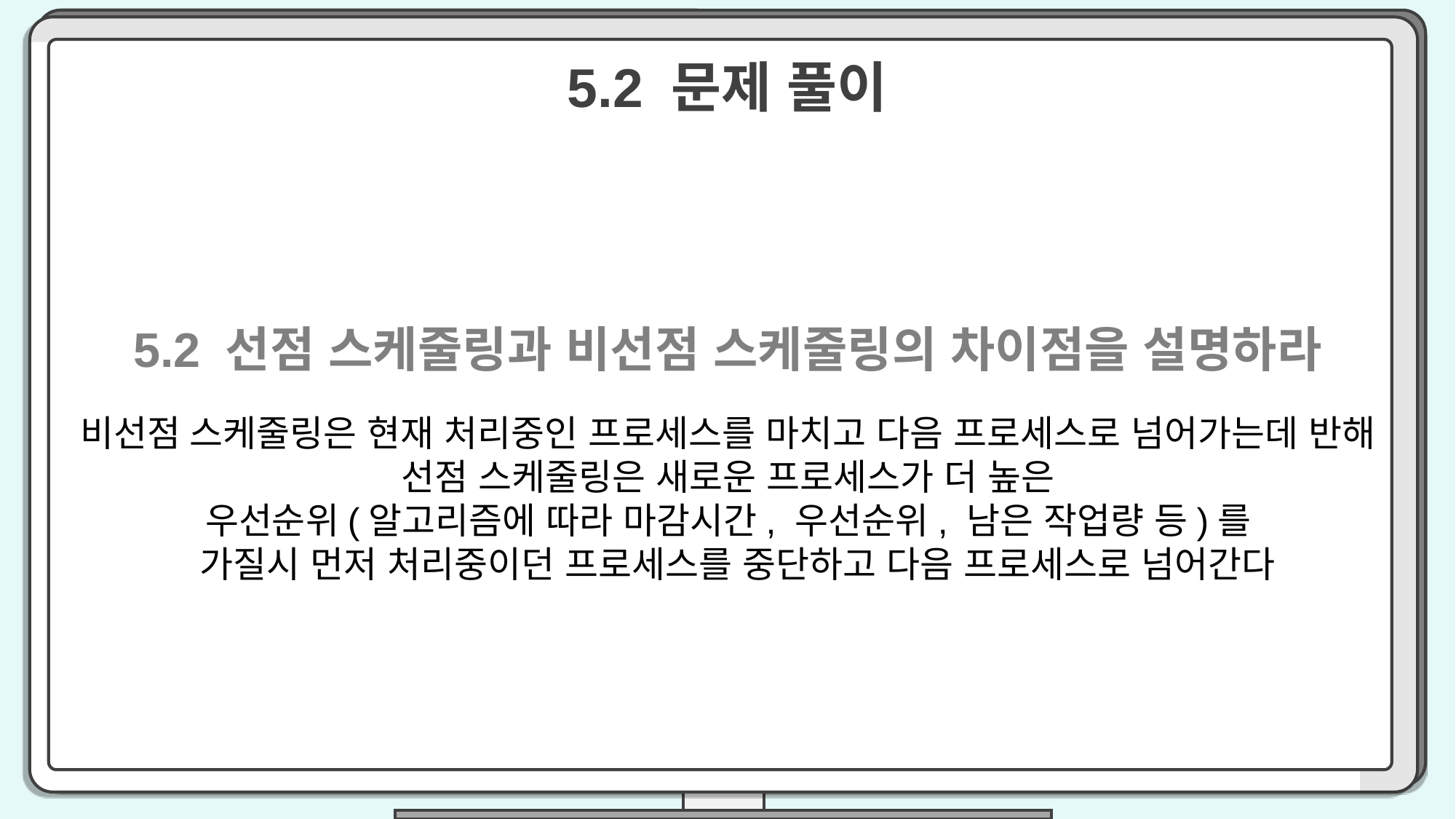

5.2 문제 풀이

5.2 선점 스케줄링과 비선점 스케줄링의 차이점을 설명하라

비선점 스케줄링은 현재 처리중인 프로세스를 마치고 다음 프로세스로 넘어가는데 반해
선점 스케줄링은 새로운 프로세스가 더 높은
우선순위(알고리즘에 따라 마감시간, 우선순위, 남은 작업량 등)를
 가질시 먼저 처리중이던 프로세스를 중단하고 다음 프로세스로 넘어간다